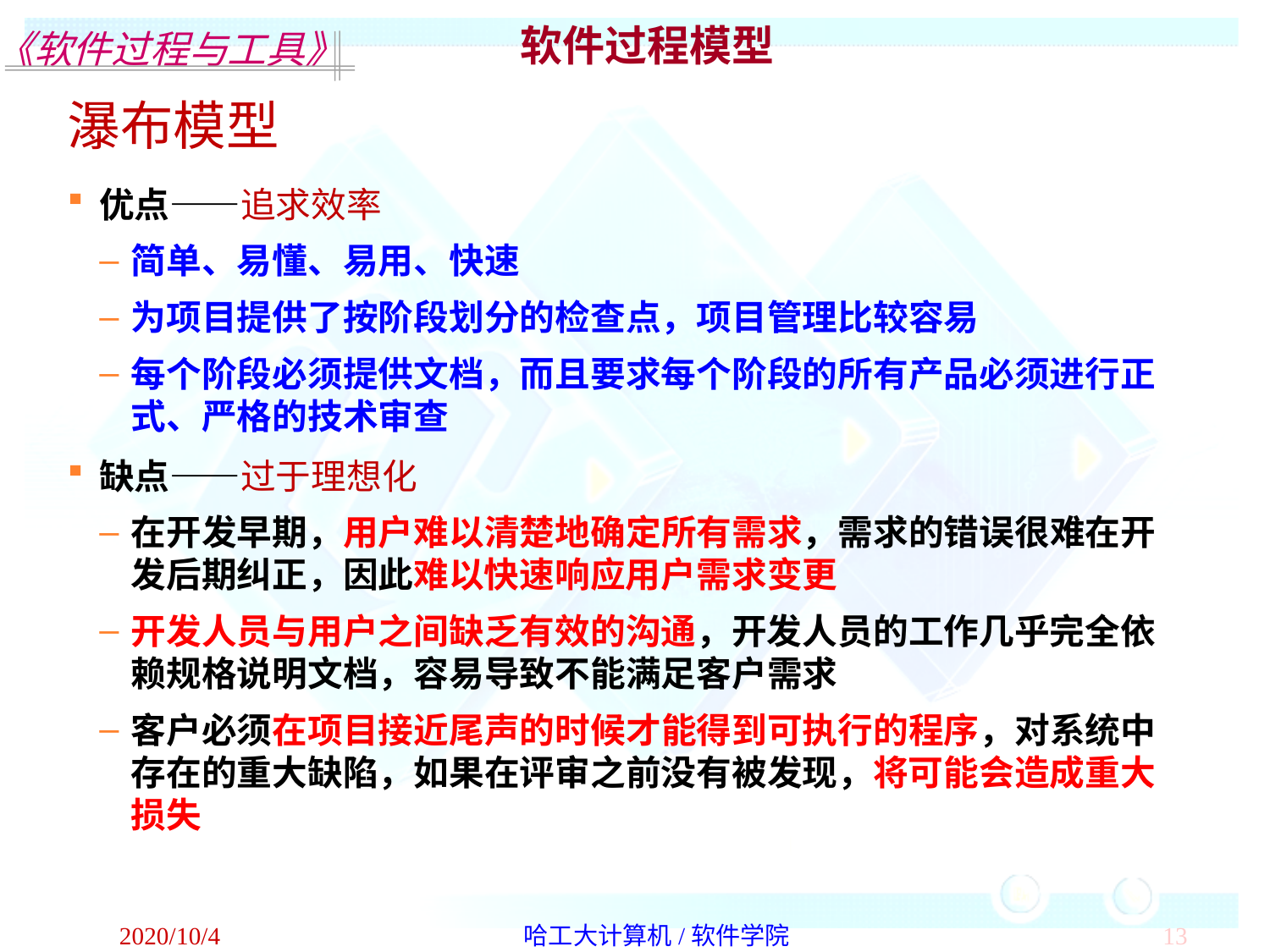

软件过程模型
瀑布模型
优点——追求效率
简单、易懂、易用、快速
为项目提供了按阶段划分的检查点，项目管理比较容易
每个阶段必须提供文档，而且要求每个阶段的所有产品必须进行正式、严格的技术审查
缺点——过于理想化
在开发早期，用户难以清楚地确定所有需求，需求的错误很难在开发后期纠正，因此难以快速响应用户需求变更
开发人员与用户之间缺乏有效的沟通，开发人员的工作几乎完全依赖规格说明文档，容易导致不能满足客户需求
客户必须在项目接近尾声的时候才能得到可执行的程序，对系统中存在的重大缺陷，如果在评审之前没有被发现，将可能会造成重大损失